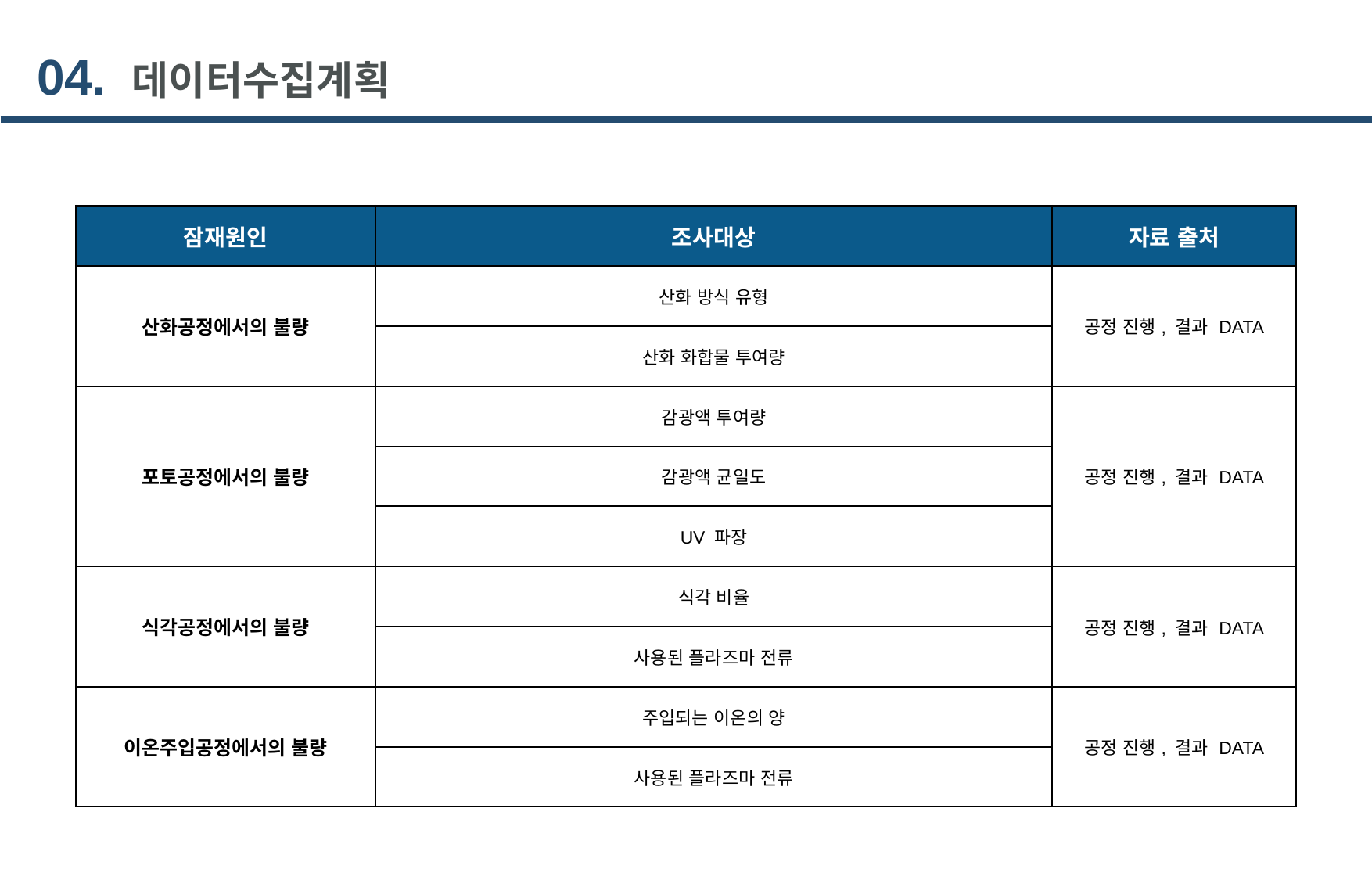

04. 데이터수집계획
| 잠재원인 | 조사대상 | 자료 출처 |
| --- | --- | --- |
| 산화공정에서의 불량 | 산화 방식 유형 | 공정 진행, 결과 DATA |
|  | 산화 화합물 투여량 |  |
| 포토공정에서의 불량 | 감광액 투여량 | 공정 진행, 결과 DATA |
|  | 감광액 균일도 |  |
| 노광 과정에서의 불량 | UV 파장 | 공정 진행, 결과 DATA |
| 식각공정에서의 불량 | 식각 비율 | 공정 진행, 결과 DATA |
|  | 사용된 플라즈마 전류 |  |
| 이온주입공정에서의 불량 | 주입되는 이온의 양 | 공정 진행, 결과 DATA |
|  | 사용된 플라즈마 전류 |  |